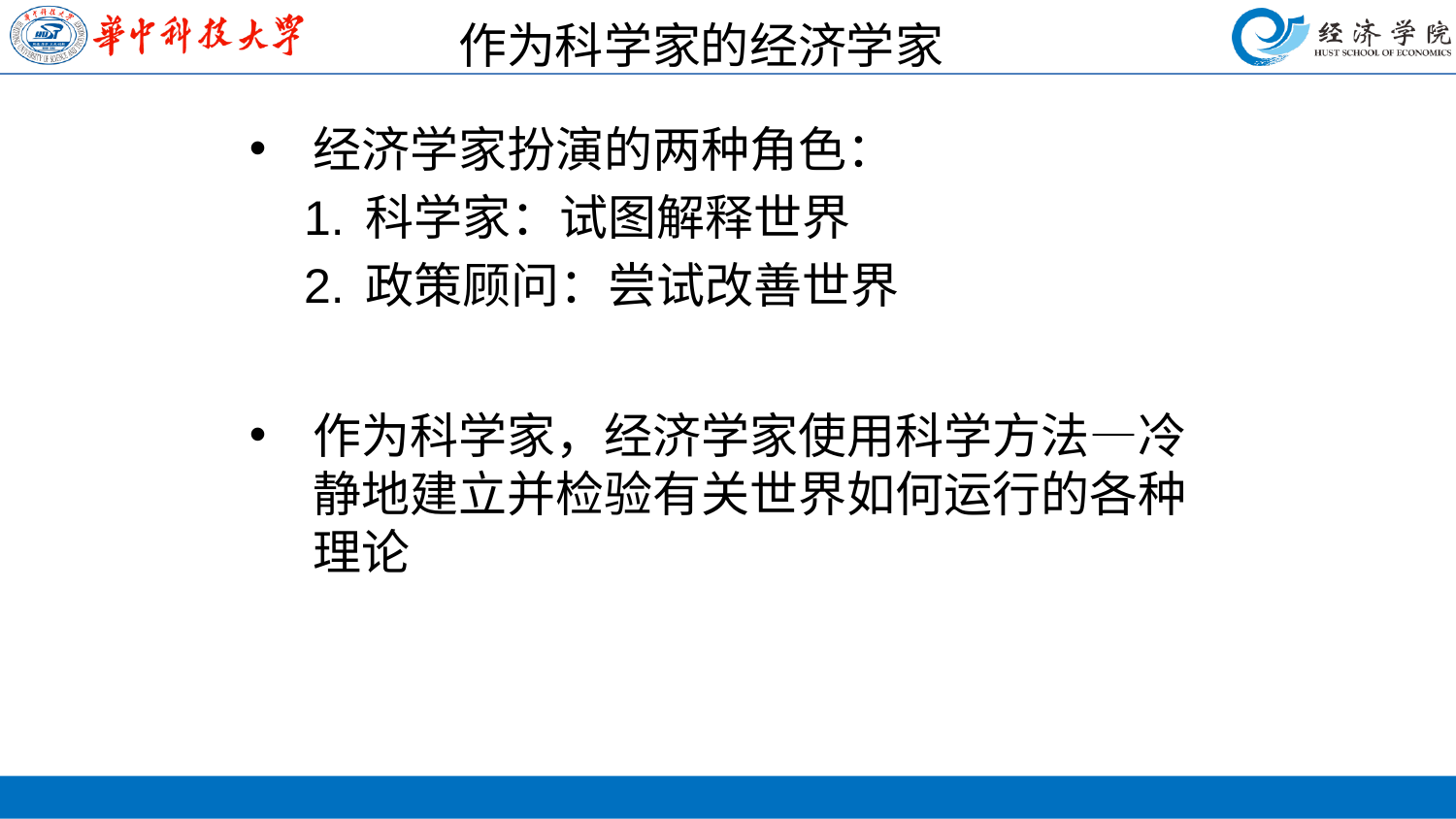

9
作为科学家的经济学家
经济学家扮演的两种角色：
科学家：试图解释世界
政策顾问：尝试改善世界

作为科学家，经济学家使用科学方法—冷静地建立并检验有关世界如何运行的各种理论